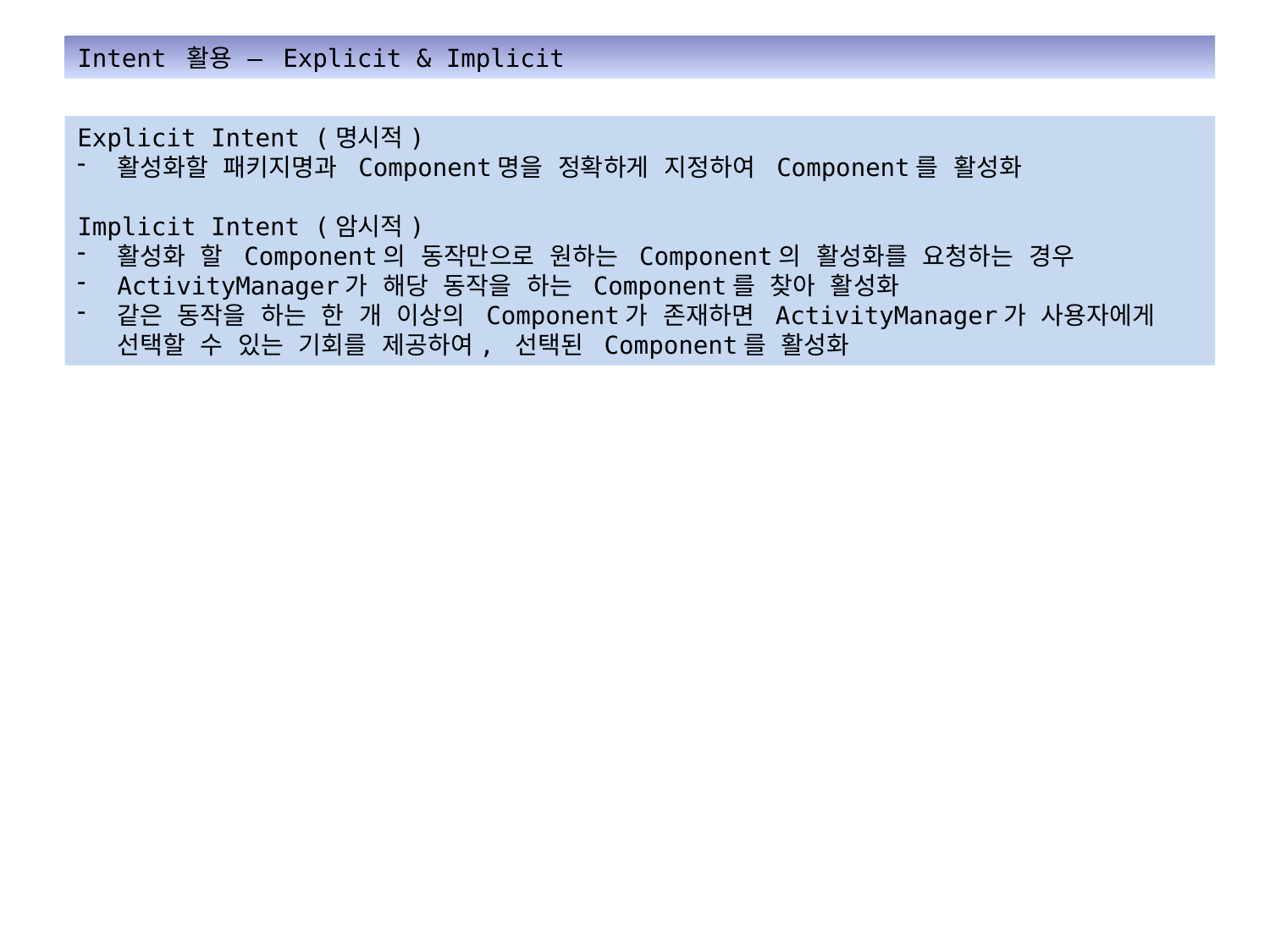

Intent 활용 – Explicit & Implicit
Explicit Intent (명시적)
활성화할 패키지명과 Component명을 정확하게 지정하여 Component를 활성화

Implicit Intent (암시적)
활성화 할 Component의 동작만으로 원하는 Component의 활성화를 요청하는 경우
ActivityManager가 해당 동작을 하는 Component를 찾아 활성화
같은 동작을 하는 한 개 이상의 Component가 존재하면 ActivityManager가 사용자에게 선택할 수 있는 기회를 제공하여, 선택된 Component를 활성화